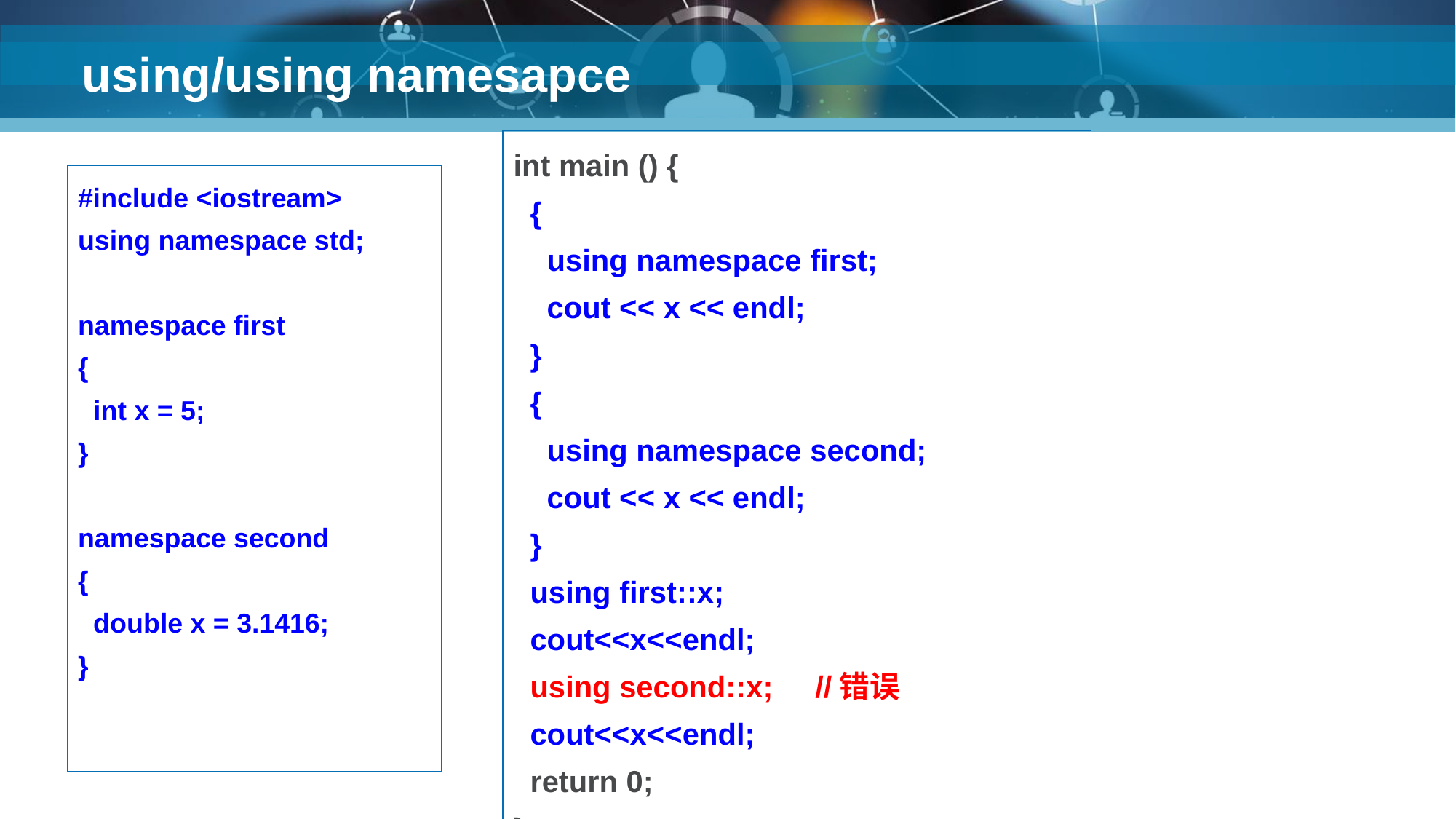

# using/using namesapce
int main () {
  {
    using namespace first;
    cout << x << endl;
  }
  {
    using namespace second;
    cout << x << endl;
  }
  using first::x;
  cout<<x<<endl;
  using second::x;     //错误
  cout<<x<<endl;
  return 0;
}
#include <iostream>
using namespace std;

namespace first
{
  int x = 5;
}

namespace second
{
  double x = 3.1416;
}